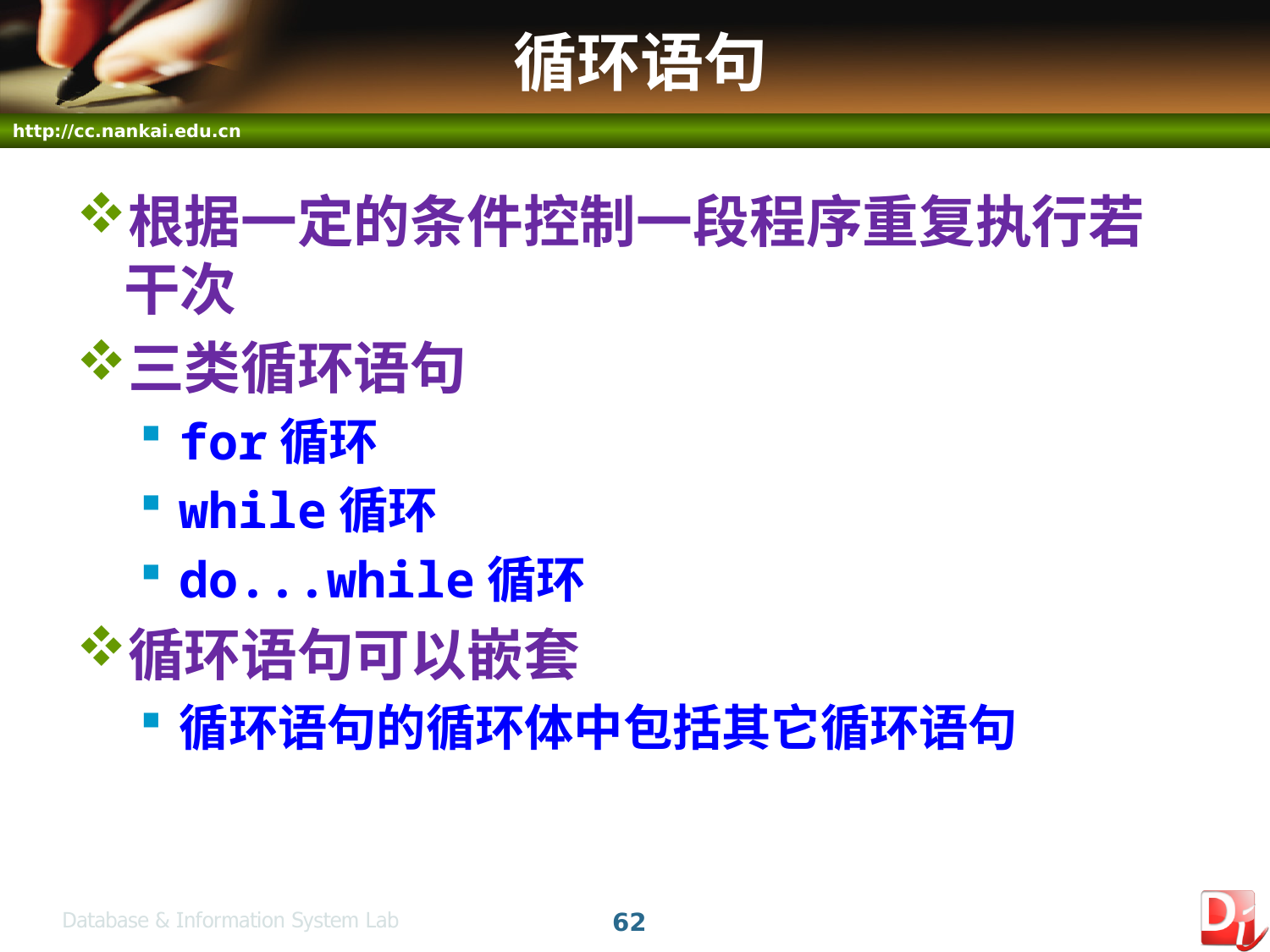

# 循环语句
根据一定的条件控制一段程序重复执行若干次
三类循环语句
for循环
while循环
do...while循环
循环语句可以嵌套
循环语句的循环体中包括其它循环语句
62
Database & Information System Lab